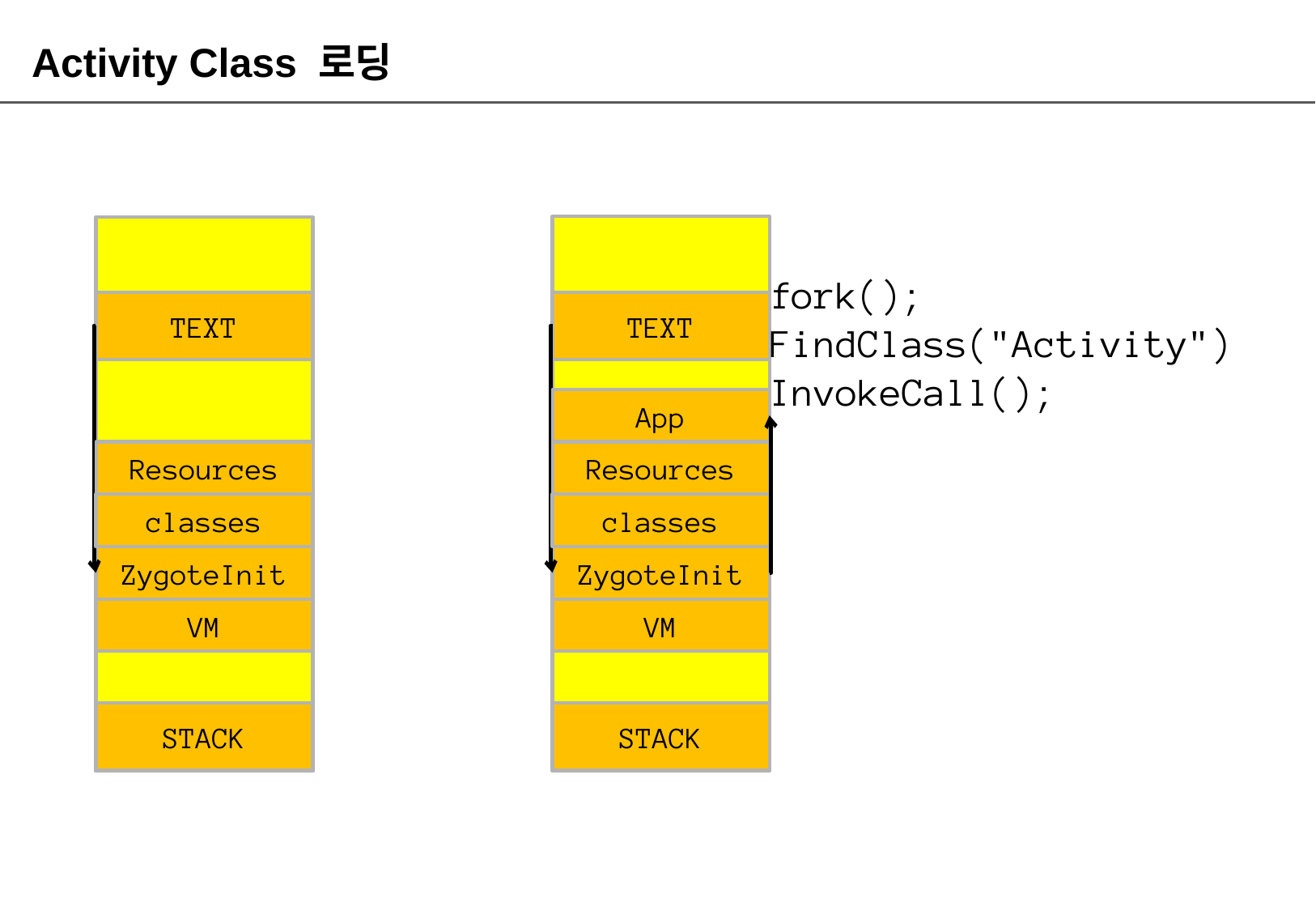

# Activity Class 로딩

fork();
FindClass("Activity")
InvokeCall();
TEXT
TEXT
App
Resources
Resources
classes
classes
ZygoteInit
ZygoteInit
VM
VM
STACK
STACK